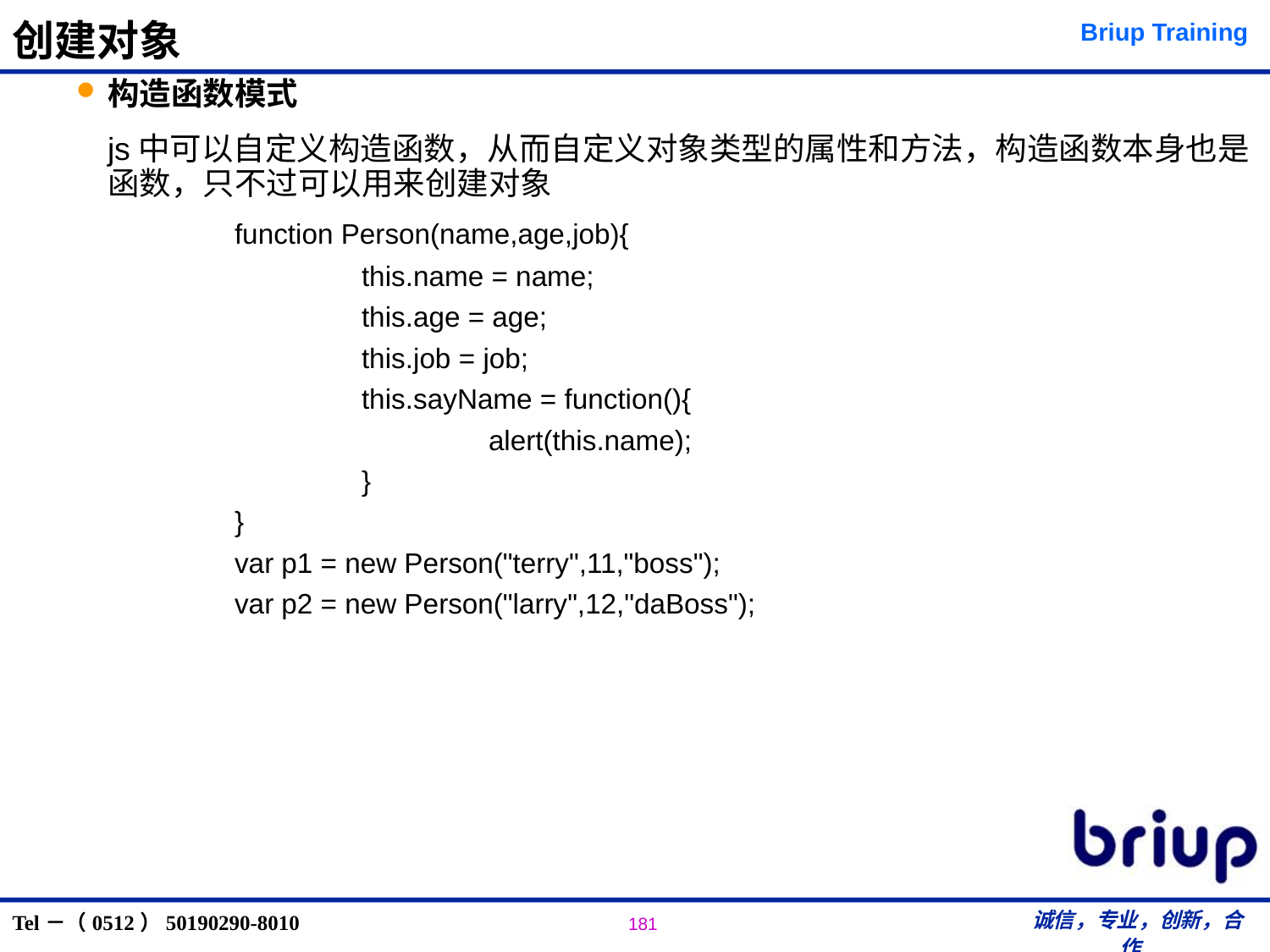

# 创建对象
构造函数模式
 	js中可以自定义构造函数，从而自定义对象类型的属性和方法，构造函数本身也是函数，只不过可以用来创建对象
		function Person(name,age,job){
			this.name = name;
			this.age = age;
			this.job = job;
			this.sayName = function(){
				alert(this.name);
			}
		}
		var p1 = new Person("terry",11,"boss");
		var p2 = new Person("larry",12,"daBoss");